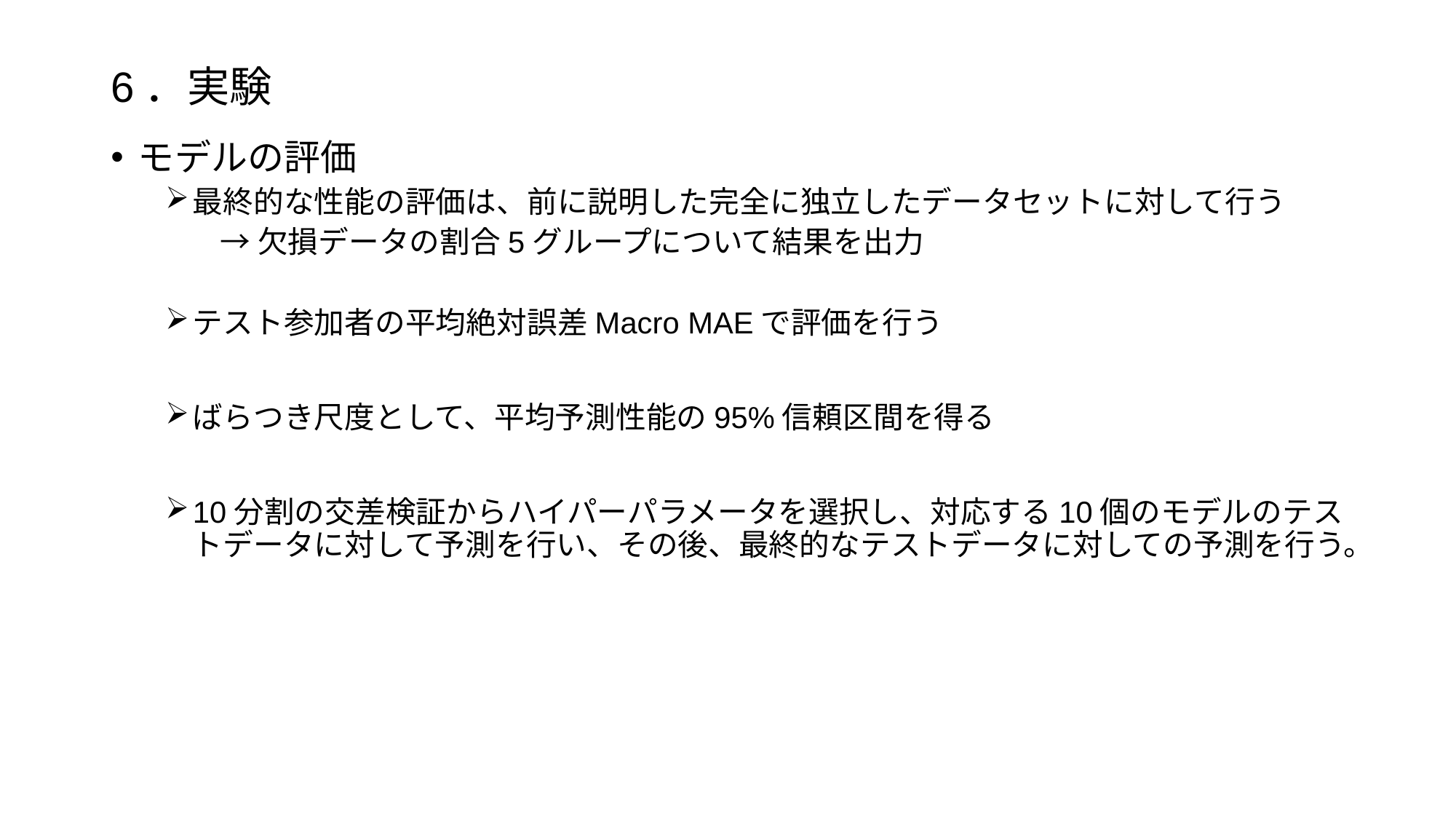

# 6．実験
モデルの評価
最終的な性能の評価は、前に説明した完全に独立したデータセットに対して行う
→欠損データの割合5グループについて結果を出力

テスト参加者の平均絶対誤差Macro MAEで評価を行う

ばらつき尺度として、平均予測性能の95%信頼区間を得る

10分割の交差検証からハイパーパラメータを選択し、対応する10個のモデルのテストデータに対して予測を行い、その後、最終的なテストデータに対しての予測を行う。